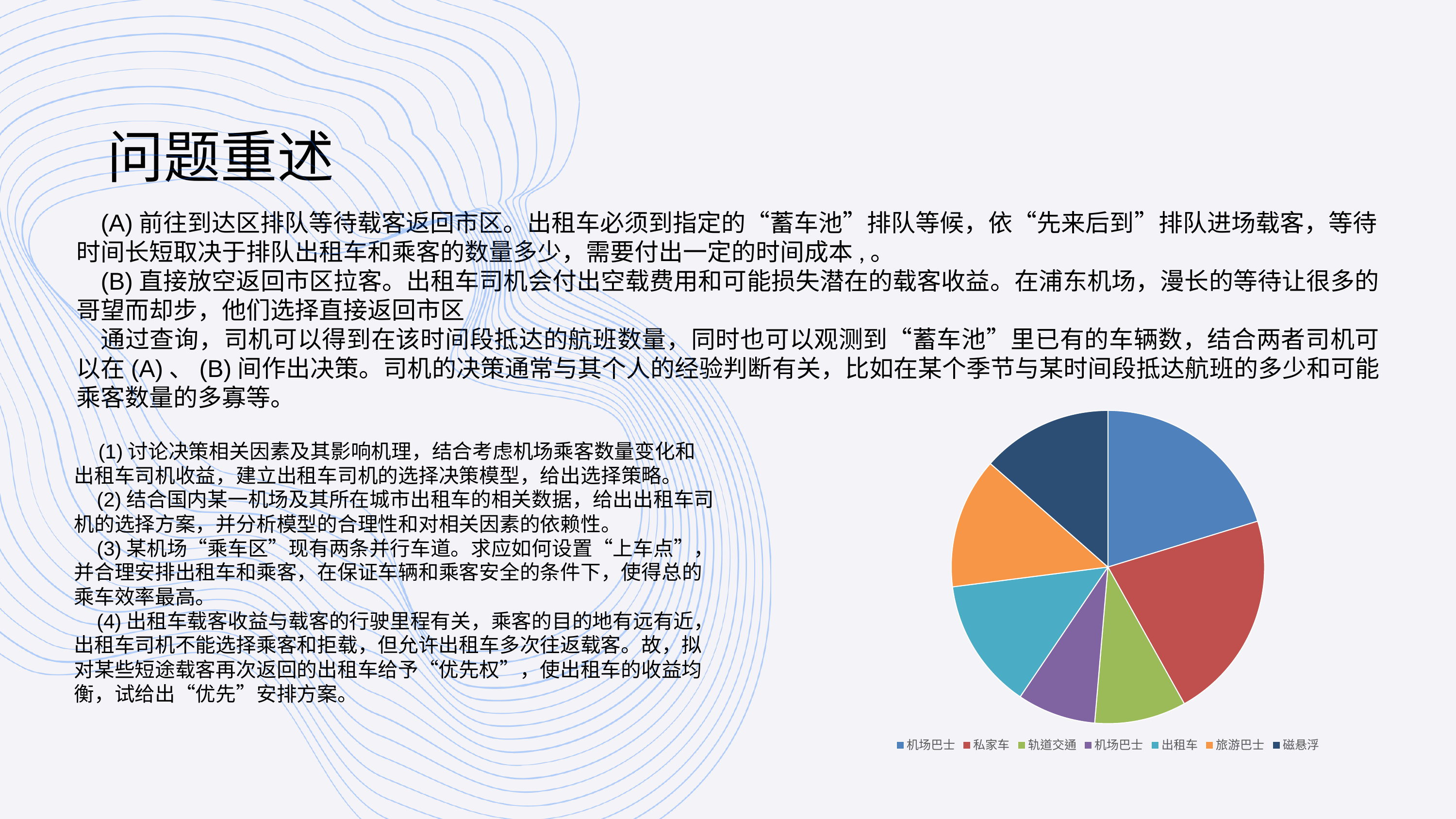

问题重述
(A)前往到达区排队等待载客返回市区。出租车必须到指定的“蓄车池”排队等候，依“先来后到”排队进场载客，等待时间长短取决于排队出租车和乘客的数量多少，需要付出一定的时间成本,。
(B)直接放空返回市区拉客。出租车司机会付出空载费用和可能损失潜在的载客收益。在浦东机场，漫长的等待让很多的哥望而却步，他们选择直接返回市区
通过查询，司机可以得到在该时间段抵达的航班数量，同时也可以观测到“蓄车池”里已有的车辆数，结合两者司机可以在(A)、(B)间作出决策。司机的决策通常与其个人的经验判断有关，比如在某个季节与某时间段抵达航班的多少和可能乘客数量的多寡等。

### Chart

| Category | 销售额 |
|---|---|
| 机场巴士 | 3.0 |
| 私家车 | 3.2 |
| 轨道交通 | 1.4 |
| 机场巴士 | 1.2 |
| 出租车 | 2.0 |
| 旅游巴士 | 2.0 |
| 磁悬浮 | 2.0 |
# (1)讨论决策相关因素及其影响机理，结合考虑机场乘客数量变化和出租车司机收益，建立出租车司机的选择决策模型，给出选择策略。
    (2)结合国内某一机场及其所在城市出租车的相关数据，给出出租车司机的选择方案，并分析模型的合理性和对相关因素的依赖性。
    (3)某机场“乘车区”现有两条并行车道。求应如何设置“上车点”，并合理安排出租车和乘客，在保证车辆和乘客安全的条件下，使得总的乘车效率最高。
    (4)出租车载客收益与载客的行驶里程有关，乘客的目的地有远有近，出租车司机不能选择乘客和拒载，但允许出租车多次往返载客。故，拟对某些短途载客再次返回的出租车给予“优先权”，使出租车的收益均衡，试给出“优先”安排方案。